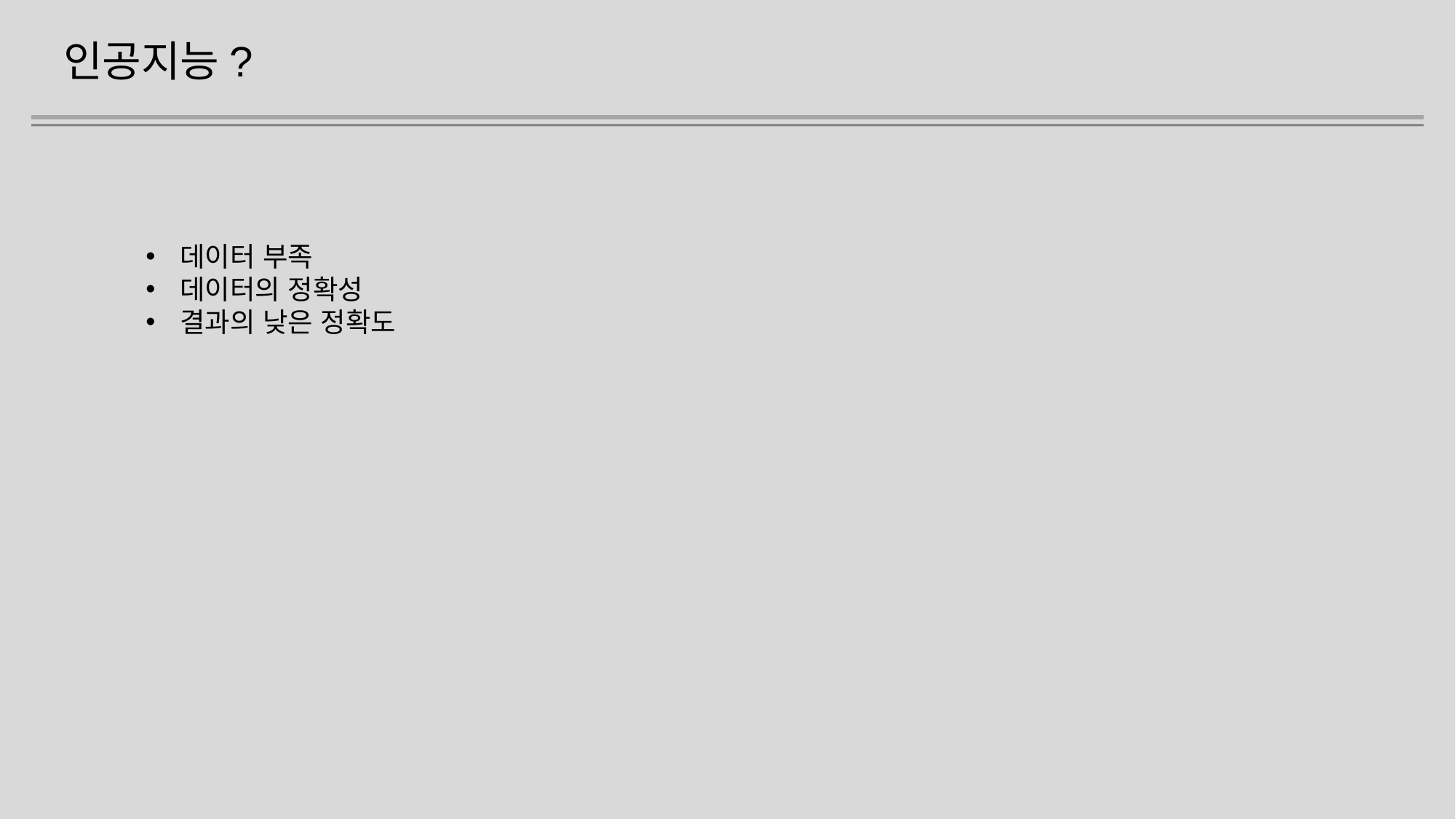

인공지능?

데이터 부족
데이터의 정확성
결과의 낮은 정확도